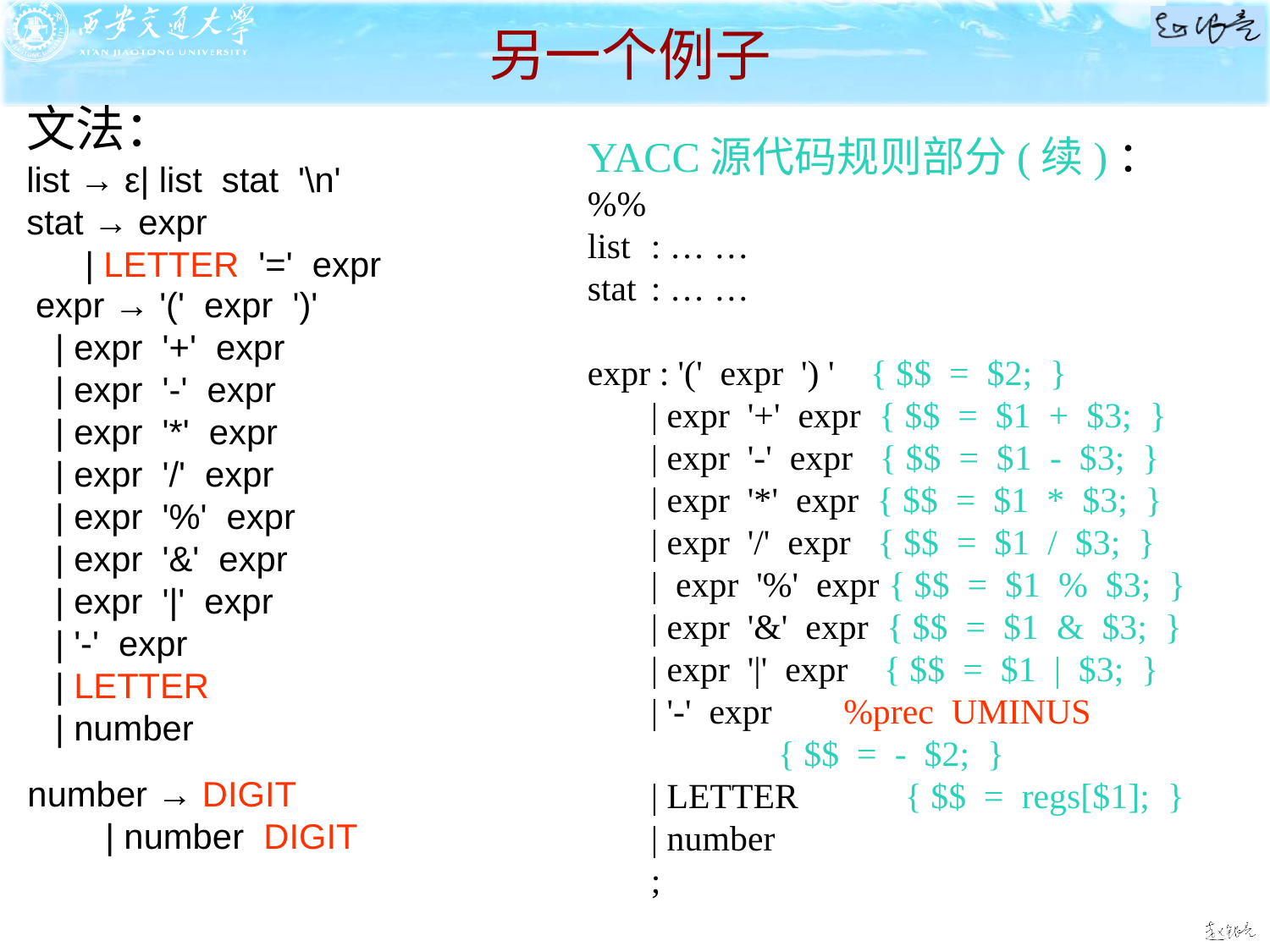

# 另一个例子
文法：
list → ε| list  stat  '\n'
stat → expr
      | LETTER  '='  expr
YACC源代码规则部分(续)：
%%
list	: … …
stat	: … …

expr : '('  expr  ') '    { $$  =  $2;  }
	| expr  '+'  expr  { $$  =  $1  +  $3;  }
	| expr  '-'  expr   { $$  =  $1  -  $3;  }
	| expr  '*'  expr  { $$  =  $1  *  $3;  }
	| expr  '/'  expr   { $$  =  $1  /  $3;  }
	|  expr  '%'  expr { $$  =  $1  %  $3;  }
	| expr  '&'  expr  { $$  =  $1  &  $3;  }
	| expr  '|'  expr    { $$  =  $1  |  $3;  }
	| '-'  expr        %prec  UMINUS
		{ $$  =  -  $2;  }
	| LETTER 	{ $$  =  regs[$1];  }
	| number
	;
expr → '('  expr  ')'
  | expr  '+'  expr
  | expr  '-'  expr
  | expr  '*'  expr
  | expr  '/'  expr
  | expr  '%'  expr
  | expr  '&'  expr
  | expr  '|'  expr
  | '-'  expr
  | LETTER
  | number
number → DIGIT
        | number  DIGIT
25